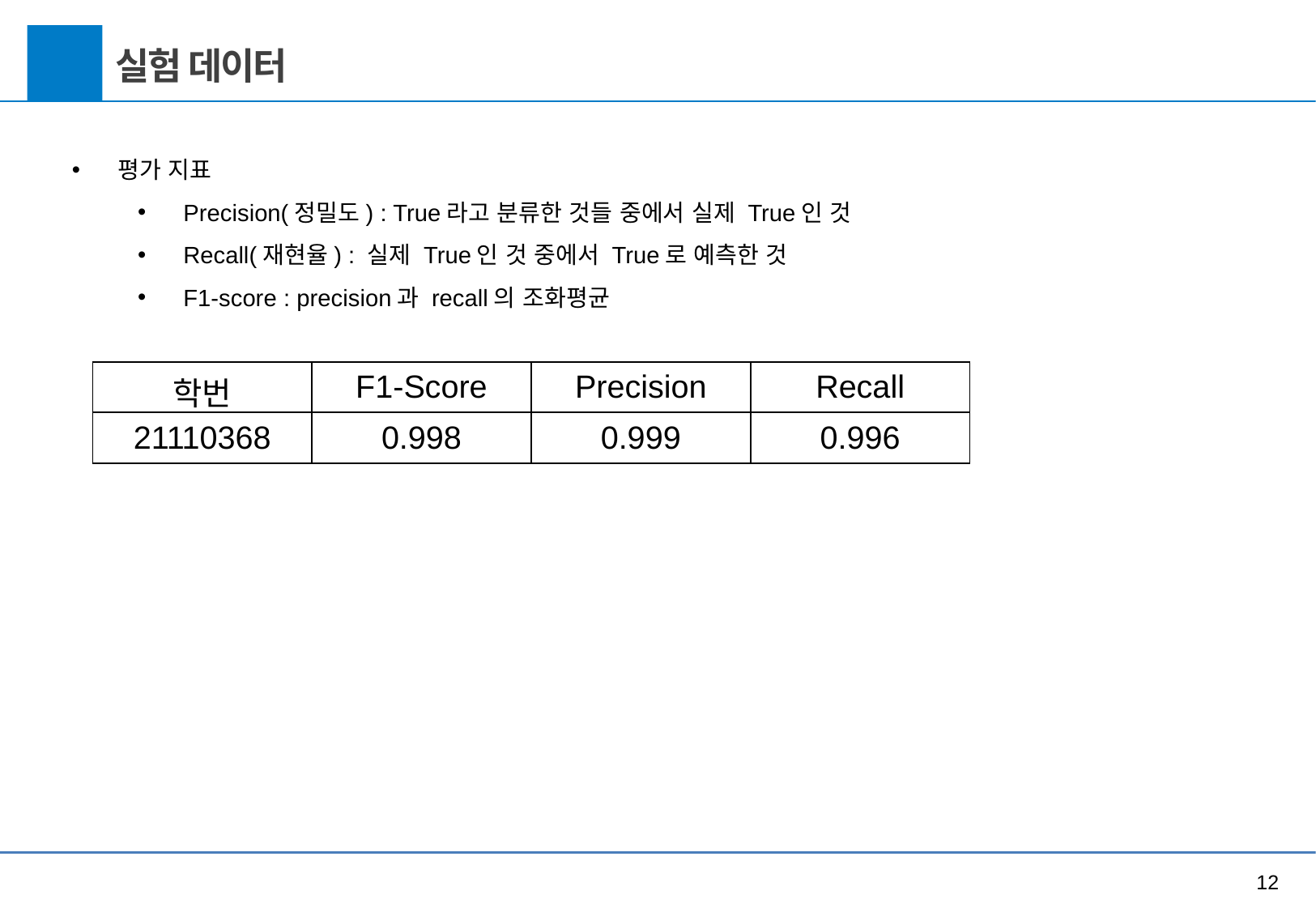

01
실험 데이터
평가 지표
Precision(정밀도) : True라고 분류한 것들 중에서 실제 True인 것
Recall(재현율) : 실제 True인 것 중에서 True로 예측한 것
F1-score : precision과 recall의 조화평균
| 학번 | F1-Score | Precision | Recall |
| --- | --- | --- | --- |
| 21110368 | 0.998 | 0.999 | 0.996 |